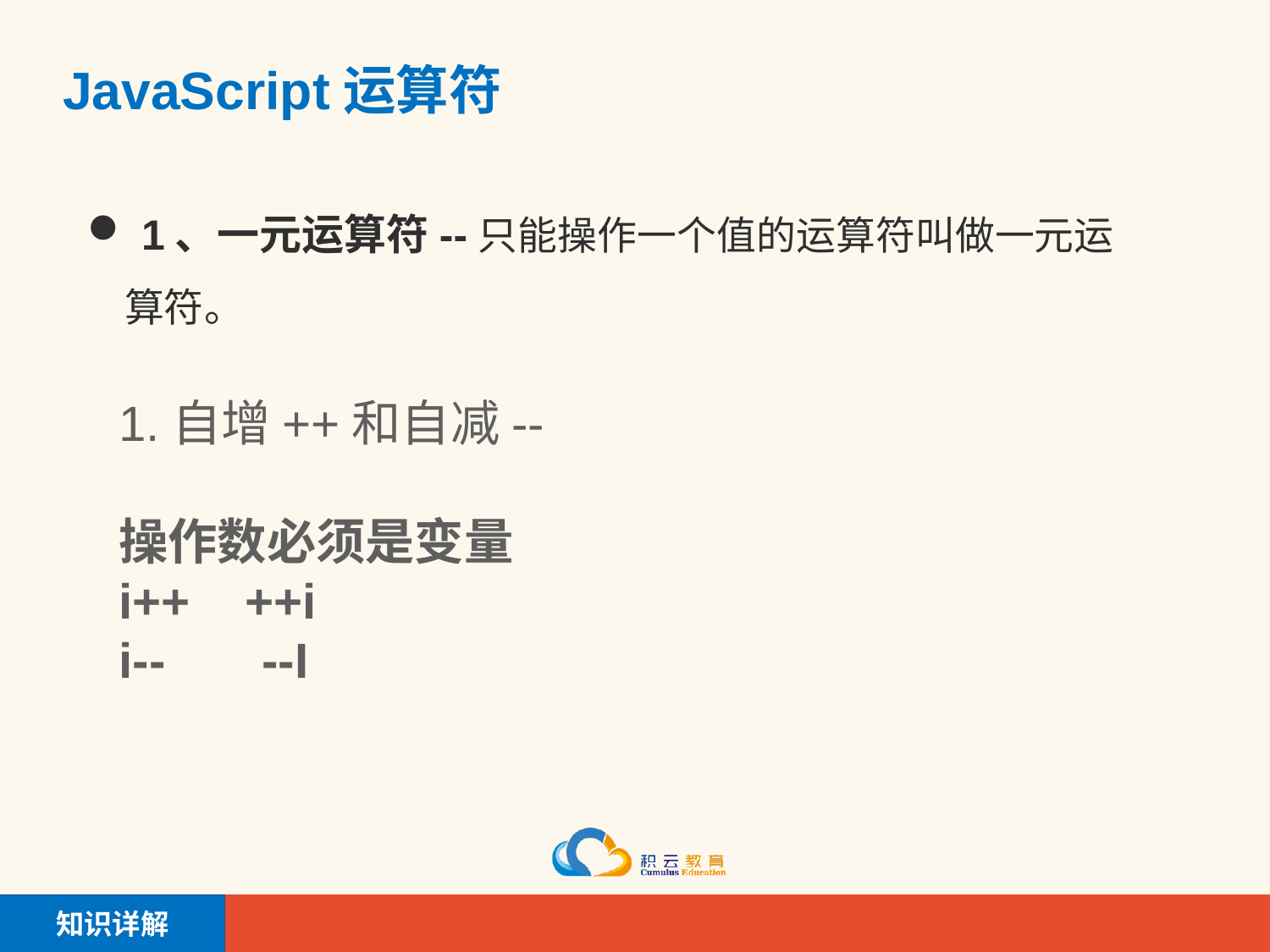

# JavaScript运算符
 1、一元运算符--只能操作一个值的运算符叫做一元运算符。
1.自增++和自减--

操作数必须是变量
i++    ++i
i--       --I